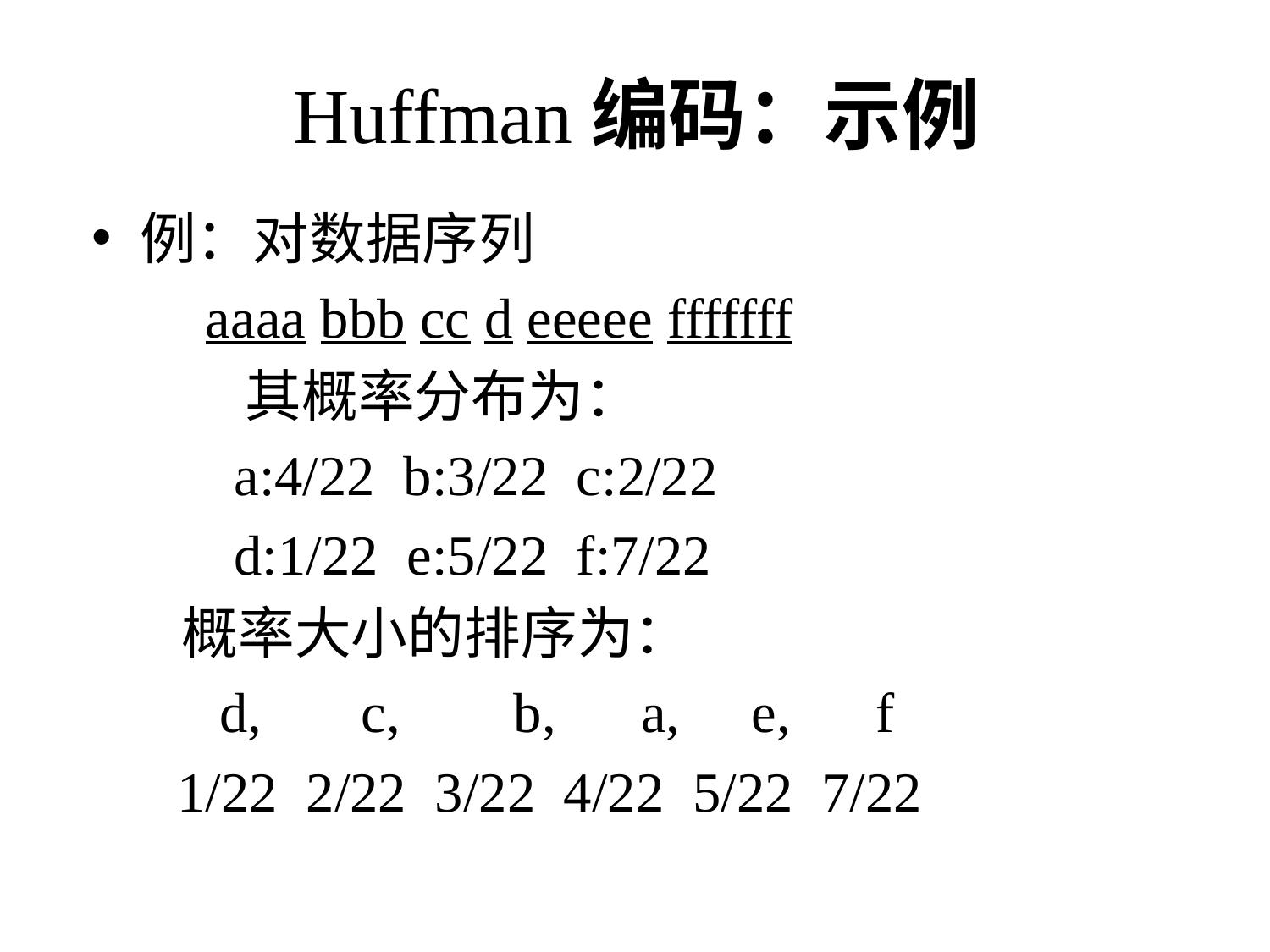

# Huffman编码：示例
例：对数据序列
        aaaa bbb cc d eeeee fffffff
           其概率分布为：
          a:4/22  b:3/22  c:2/22
          d:1/22  e:5/22  f:7/22
      概率大小的排序为：
         d,       c,        b,      a,     e,      f
      1/22  2/22  3/22  4/22  5/22  7/22